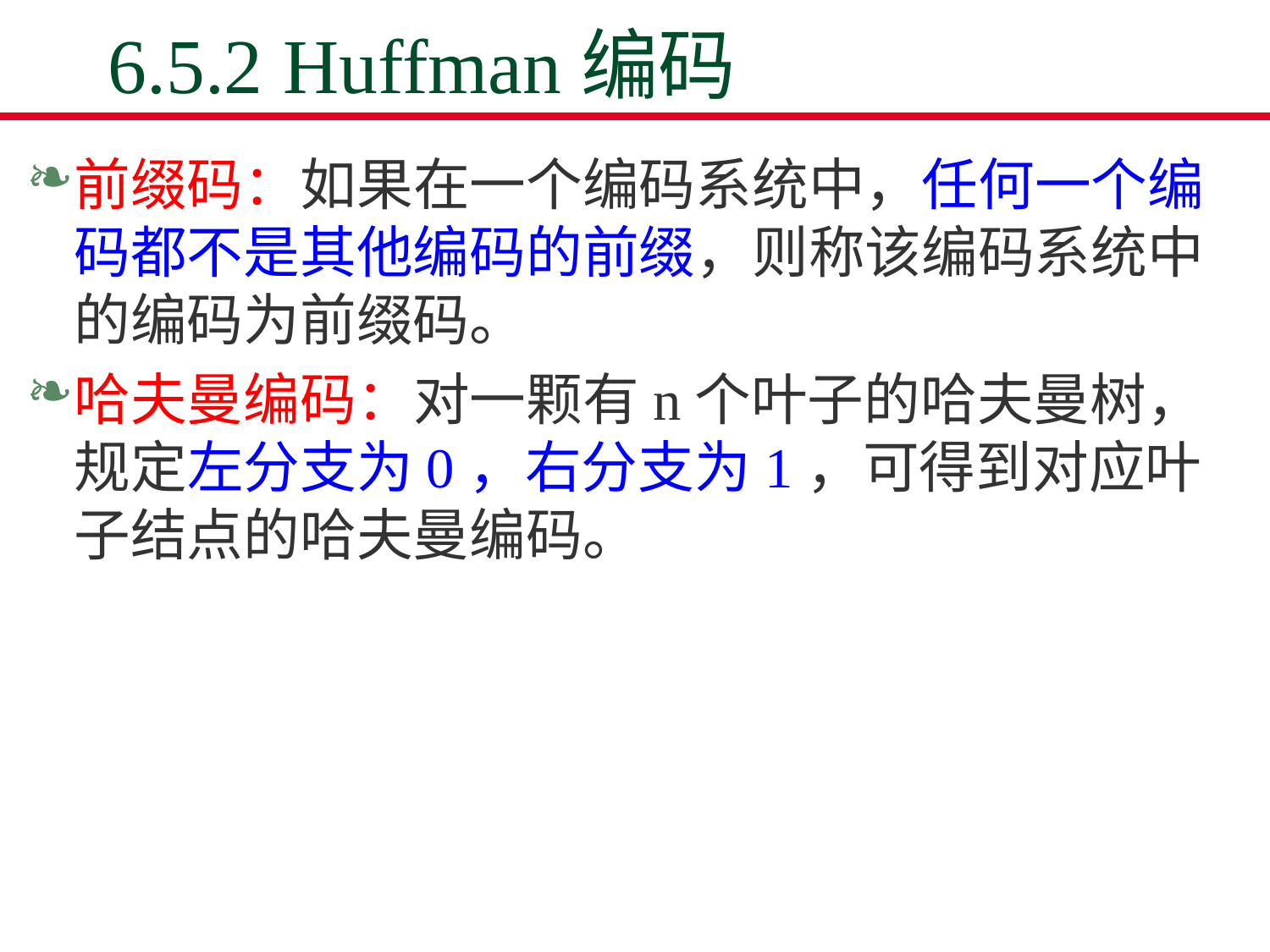

# 6.5.2 Huffman编码
前缀码：如果在一个编码系统中，任何一个编码都不是其他编码的前缀，则称该编码系统中的编码为前缀码。
哈夫曼编码：对一颗有n个叶子的哈夫曼树，规定左分支为0，右分支为1，可得到对应叶子结点的哈夫曼编码。